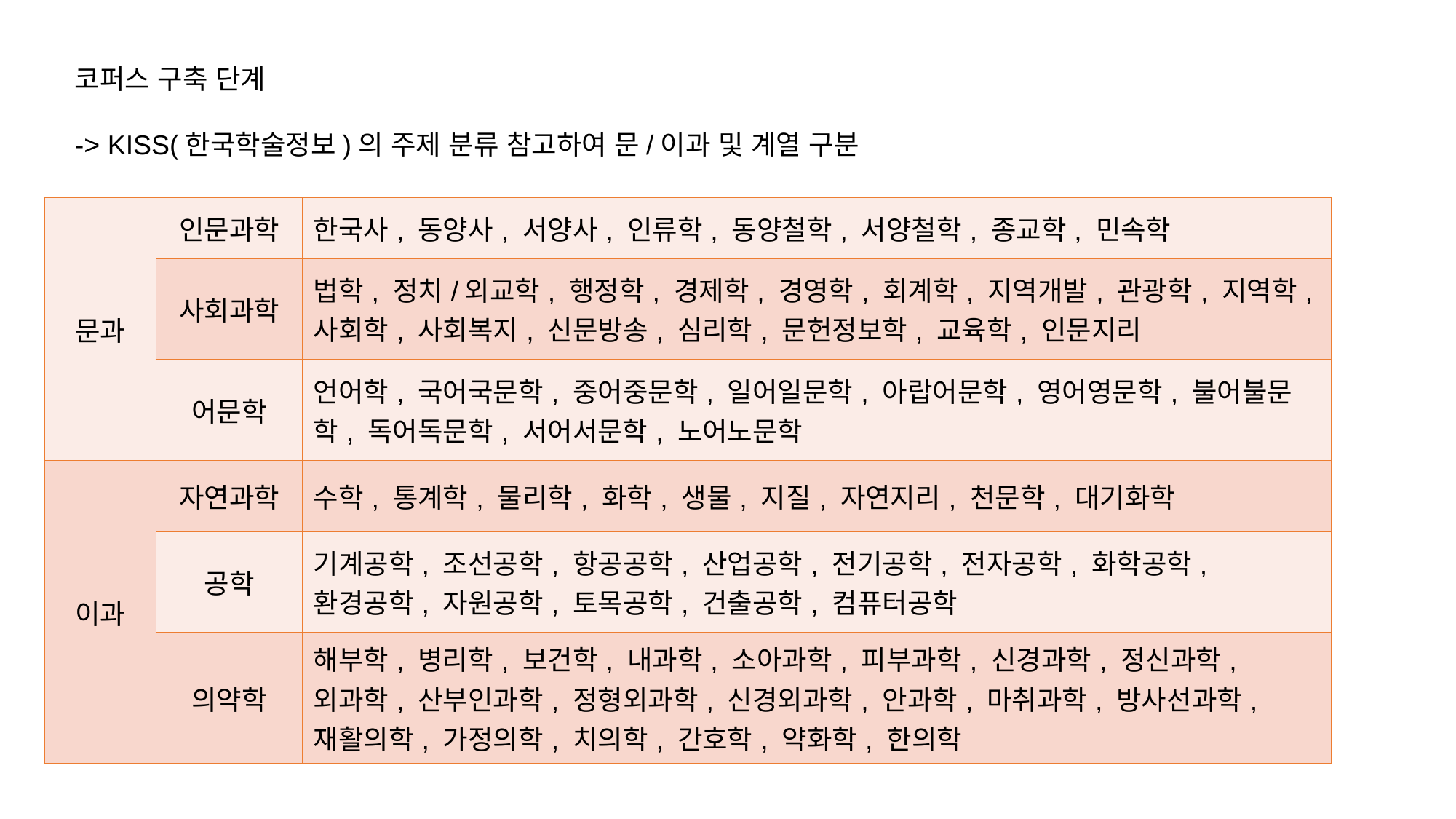

코퍼스 구축 단계

-> KISS(한국학술정보)의 주제 분류 참고하여 문/이과 및 계열 구분
| 문과 | 인문과학 | 한국사, 동양사, 서양사, 인류학, 동양철학, 서양철학, 종교학, 민속학 |
| --- | --- | --- |
|  | 사회과학 | 법학, 정치/외교학, 행정학, 경제학, 경영학, 회계학, 지역개발, 관광학, 지역학, 사회학, 사회복지, 신문방송, 심리학, 문헌정보학, 교육학, 인문지리 |
|  | 어문학 | 언어학, 국어국문학, 중어중문학, 일어일문학, 아랍어문학, 영어영문학, 불어불문학, 독어독문학, 서어서문학, 노어노문학 |
| 이과 | 자연과학 | 수학, 통계학, 물리학, 화학, 생물, 지질, 자연지리, 천문학, 대기화학 |
|  | 공학 | 기계공학, 조선공학, 항공공학, 산업공학, 전기공학, 전자공학, 화학공학, 환경공학, 자원공학, 토목공학, 건출공학, 컴퓨터공학 |
|  | 의약학 | 해부학, 병리학, 보건학, 내과학, 소아과학, 피부과학, 신경과학, 정신과학, 외과학, 산부인과학, 정형외과학, 신경외과학, 안과학, 마취과학, 방사선과학, 재활의학, 가정의학, 치의학, 간호학, 약화학, 한의학 |